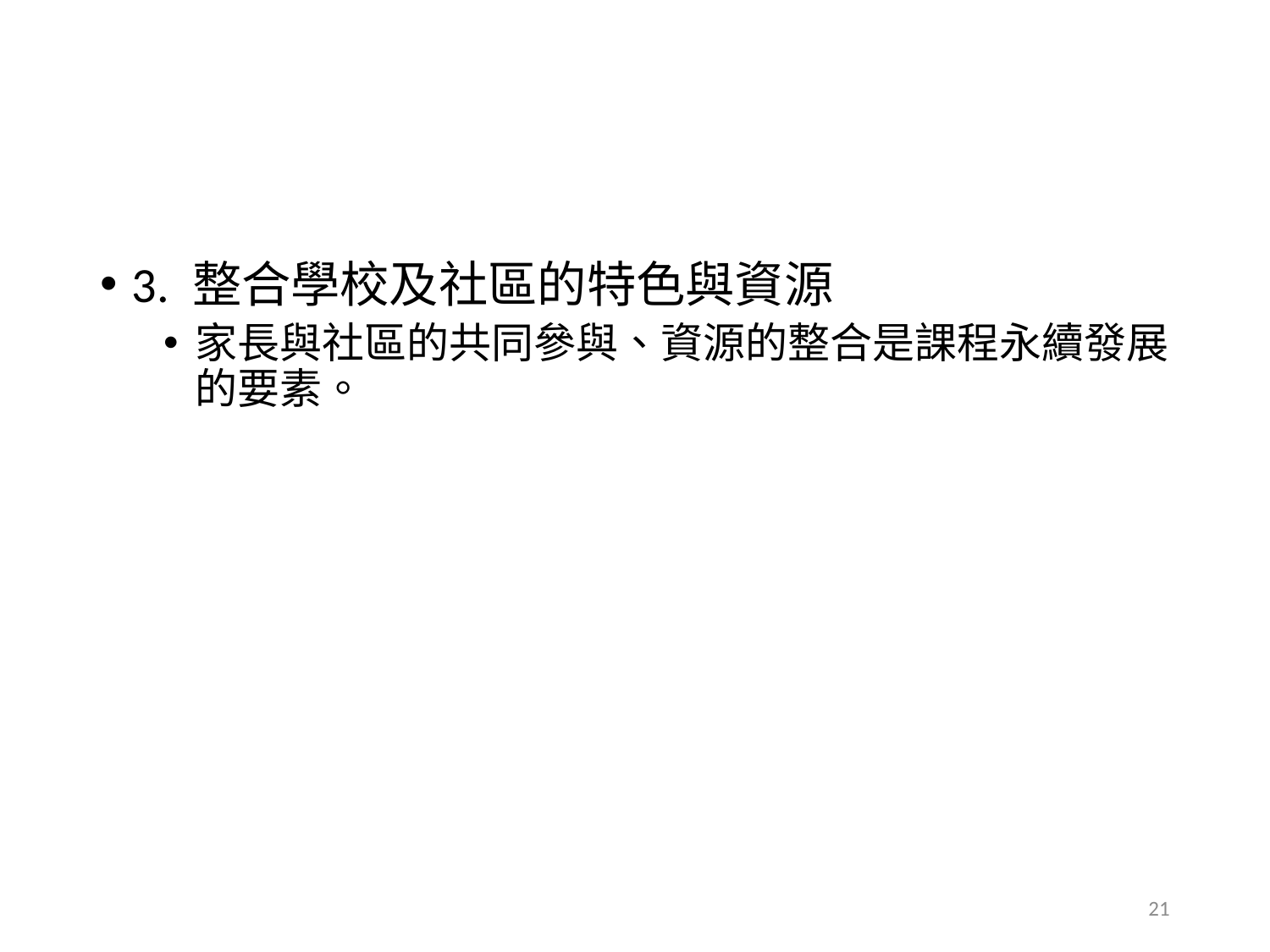

#
3. 整合學校及社區的特色與資源
家長與社區的共同參與、資源的整合是課程永續發展的要素。

21